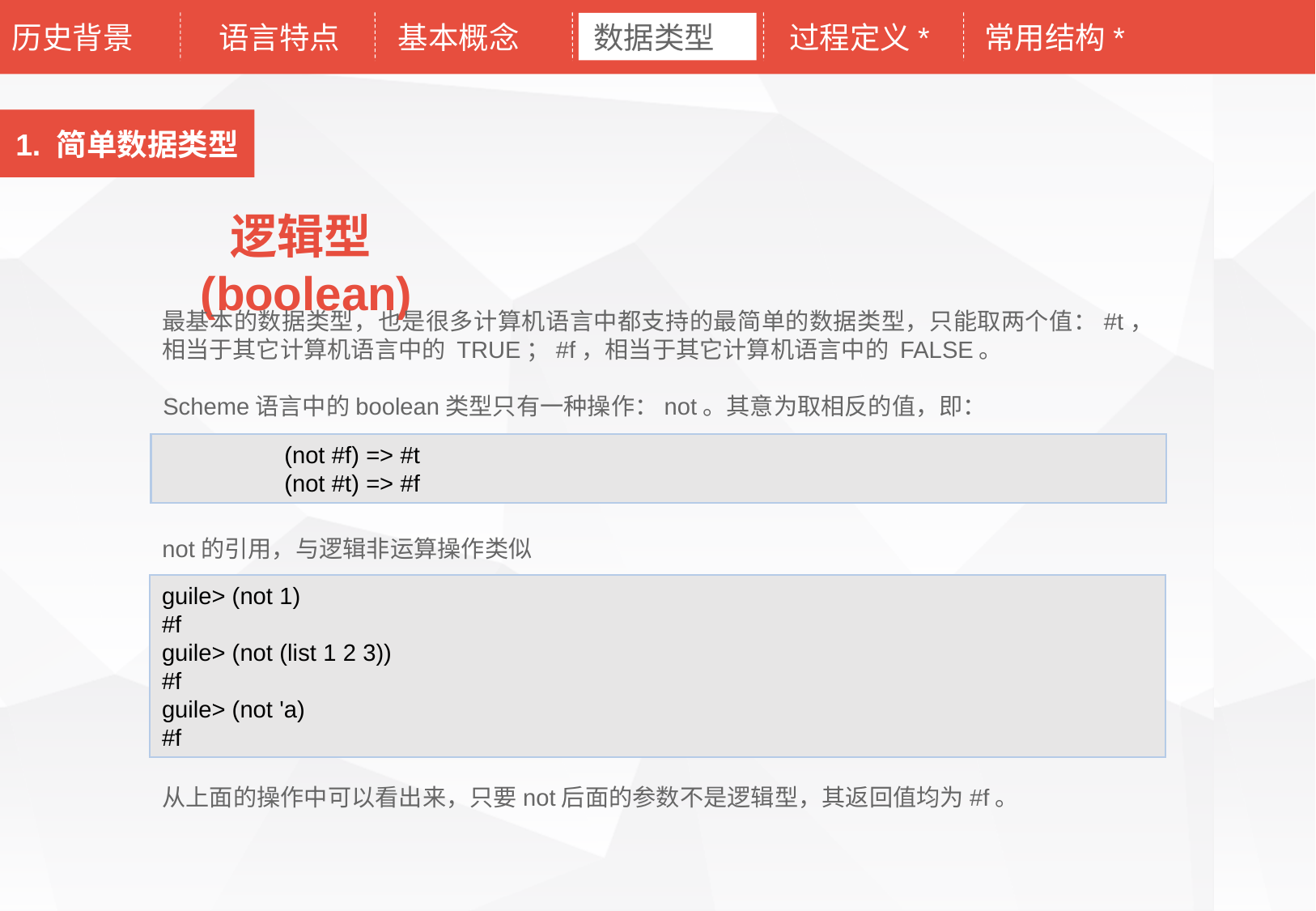

历史背景

语言特点

基本概念

数据类型

过程定义*

常用结构*

1. 简单数据类型
逻辑型(boolean)
最基本的数据类型，也是很多计算机语言中都支持的最简单的数据类型，只能取两个值：#t，相当于其它计算机语言中的 TRUE；#f，相当于其它计算机语言中的 FALSE。
Scheme语言中的boolean类型只有一种操作：not。其意为取相反的值，即：
	(not #f) => #t
	(not #t) => #f
not的引用，与逻辑非运算操作类似
guile> (not 1)
#f
guile> (not (list 1 2 3))
#f
guile> (not 'a)
#f
从上面的操作中可以看出来，只要not后面的参数不是逻辑型，其返回值均为#f。